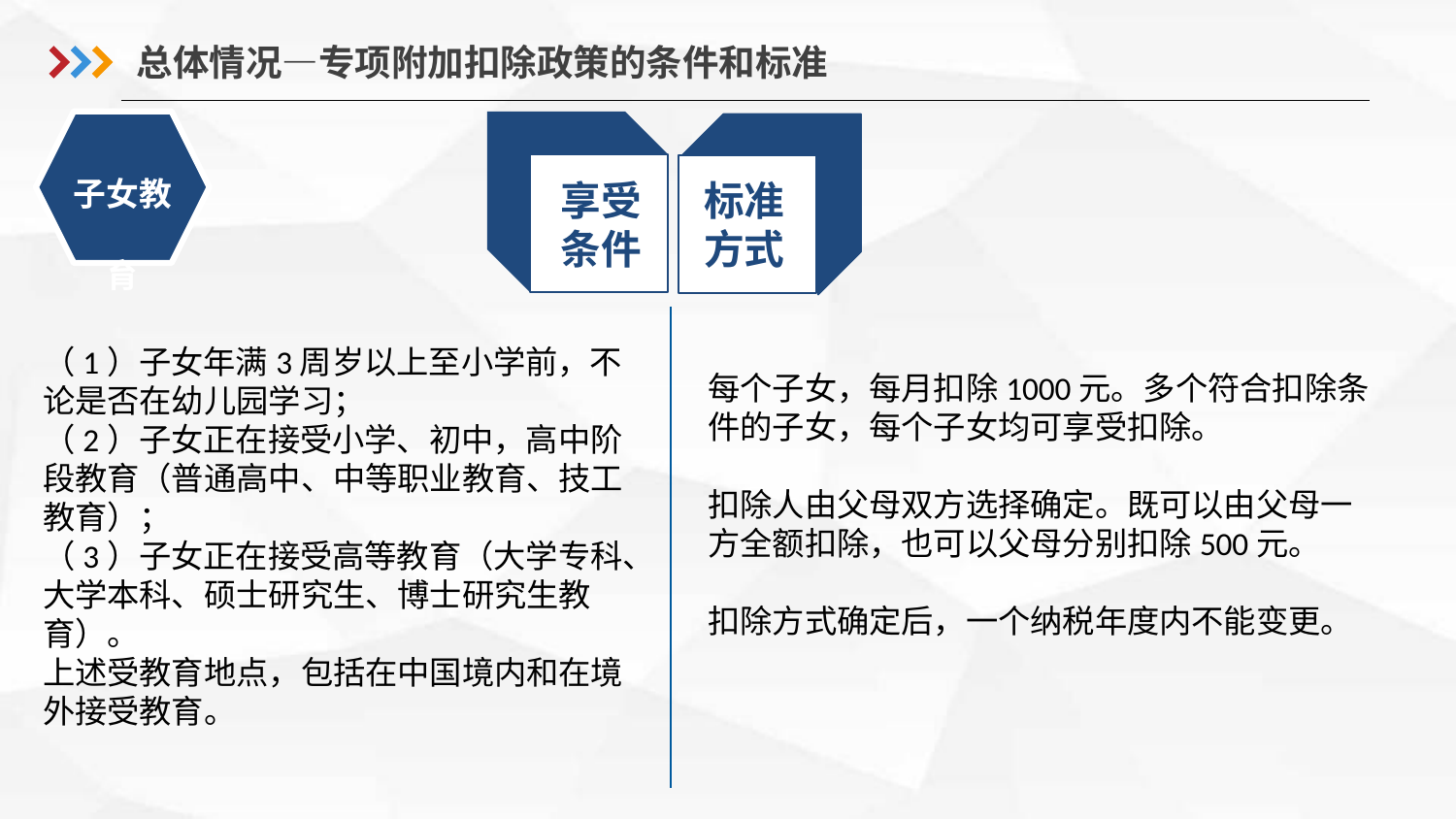

总体情况—专项附加扣除政策的条件和标准

子女教育

享受
条件

标准
方式
（1）子女年满3周岁以上至小学前，不论是否在幼儿园学习；
（2）子女正在接受小学、初中，高中阶段教育（普通高中、中等职业教育、技工教育）；
（3）子女正在接受高等教育（大学专科、大学本科、硕士研究生、博士研究生教育）。
上述受教育地点，包括在中国境内和在境外接受教育。
每个子女，每月扣除1000元。多个符合扣除条件的子女，每个子女均可享受扣除。

扣除人由父母双方选择确定。既可以由父母一方全额扣除，也可以父母分别扣除500元。

扣除方式确定后，一个纳税年度内不能变更。